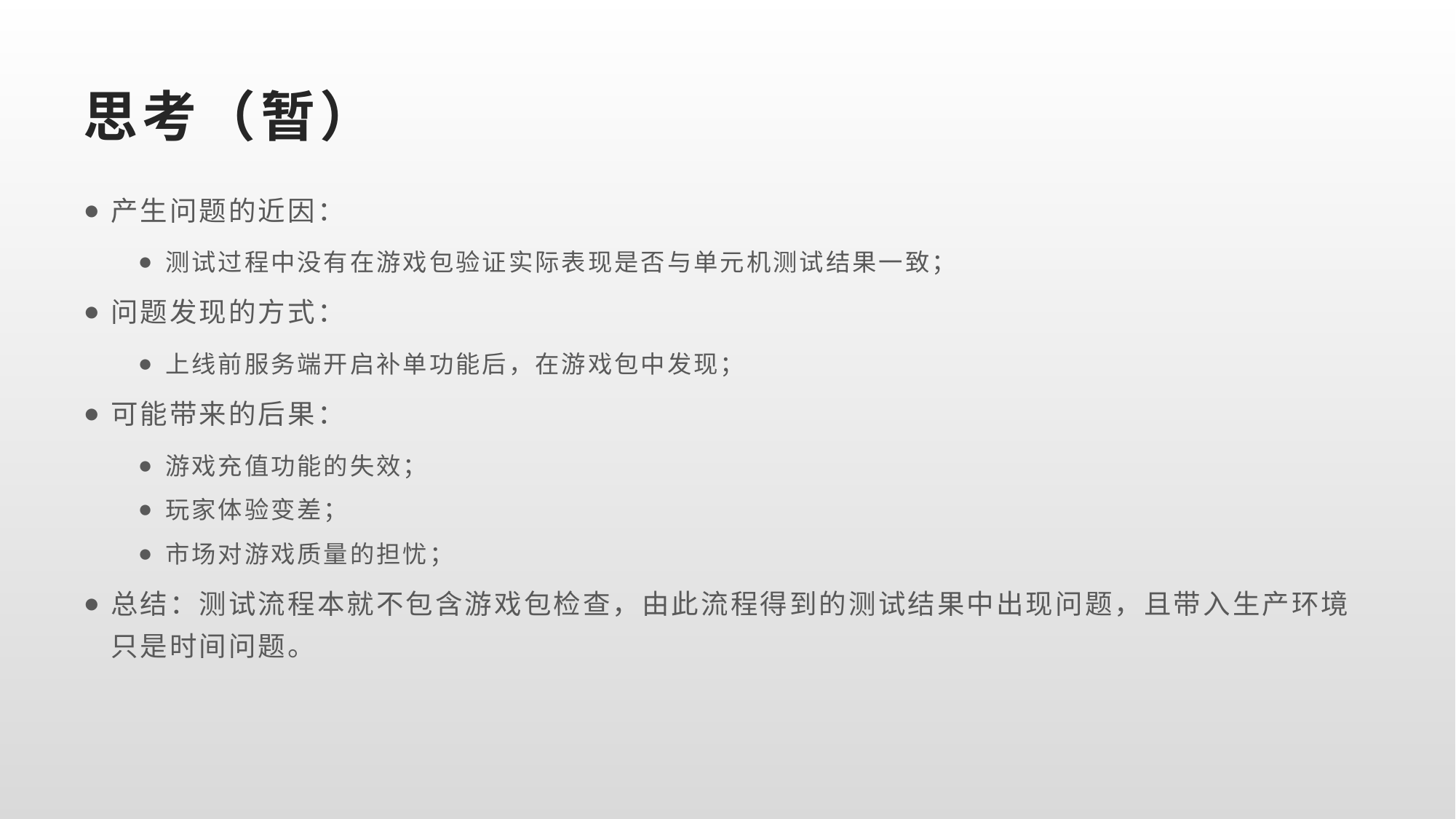

# 思考（暂）
产生问题的近因：
测试过程中没有在游戏包验证实际表现是否与单元机测试结果一致；
问题发现的方式：
上线前服务端开启补单功能后，在游戏包中发现；
可能带来的后果：
游戏充值功能的失效；
玩家体验变差；
市场对游戏质量的担忧；
总结：测试流程本就不包含游戏包检查，由此流程得到的测试结果中出现问题，且带入生产环境只是时间问题。